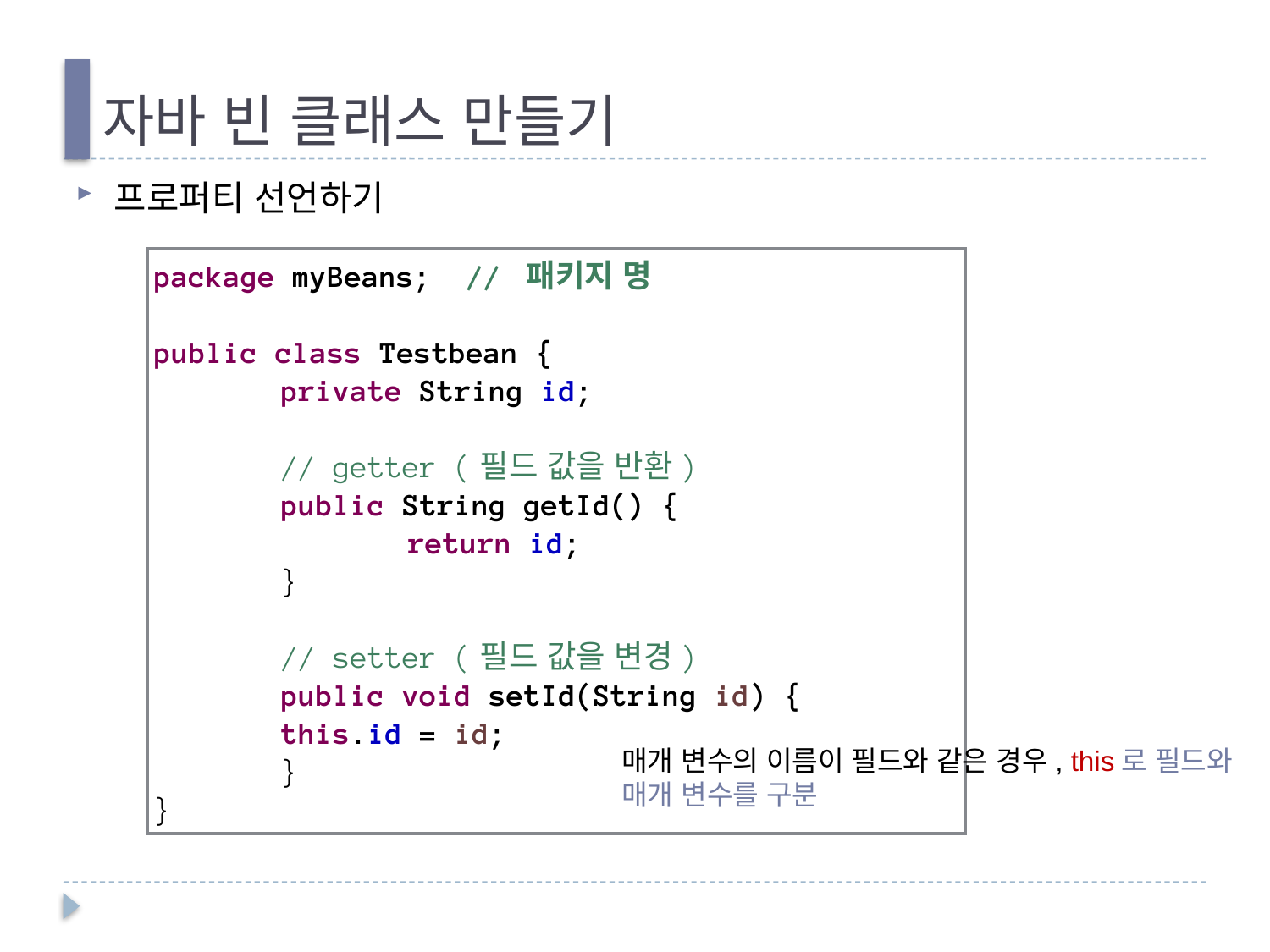

# 자바 빈 클래스 만들기
프로퍼티 선언하기
package myBeans;  // 패키지 명

public class Testbean {
	private String id;

	// getter (필드 값을 반환)
	public String getId() {
		return id;
	}

	// setter (필드 값을 변경)
	public void setId(String id) {
	this.id = id;
	}
}
매개 변수의 이름이 필드와 같은 경우, this로 필드와 매개 변수를 구분